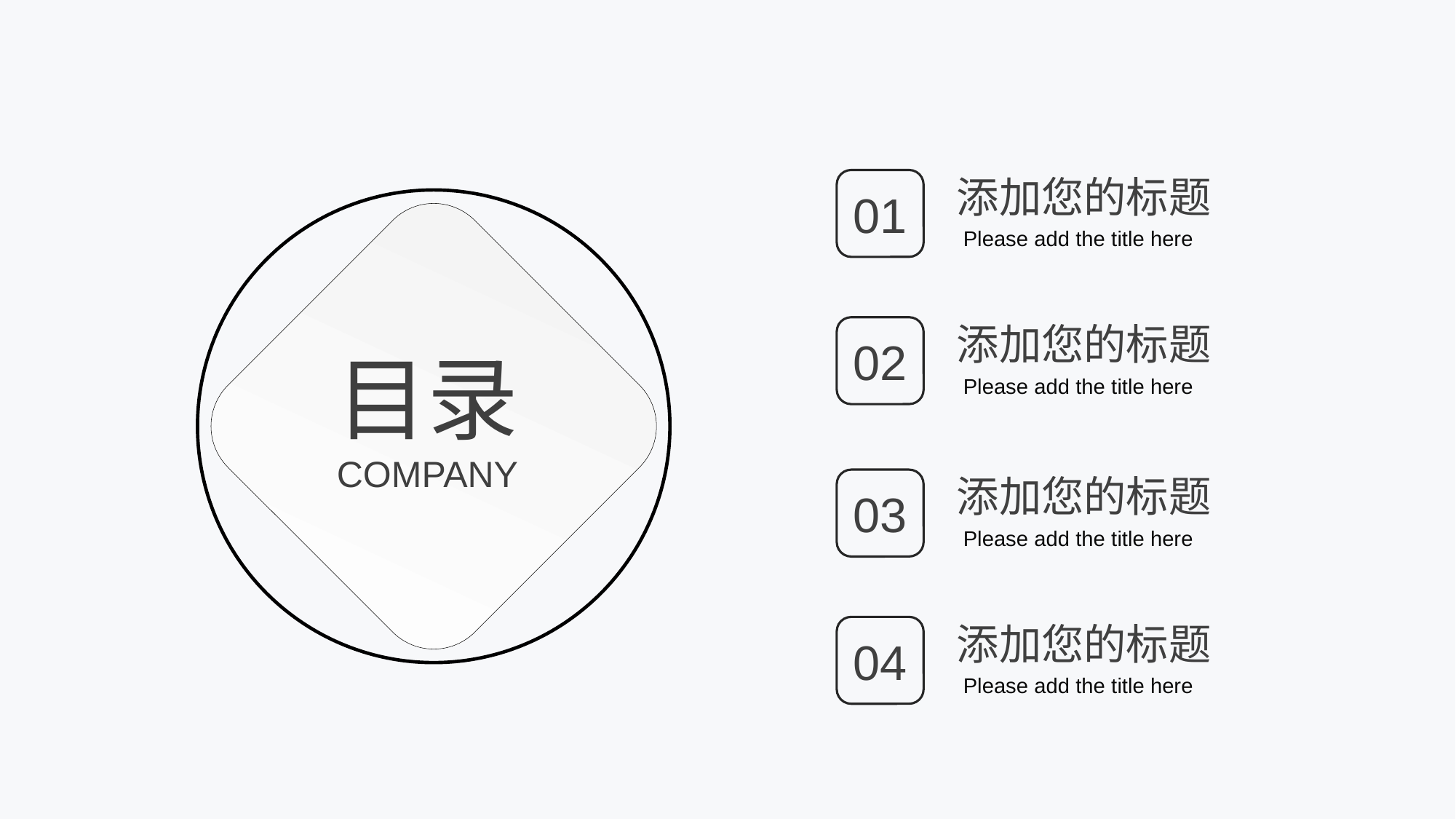

添加您的标题

01

Please add the title here

添加您的标题

02
目录
COMPANY
Please add the title here
添加您的标题

03
Please add the title here
添加您的标题

04
Please add the title here